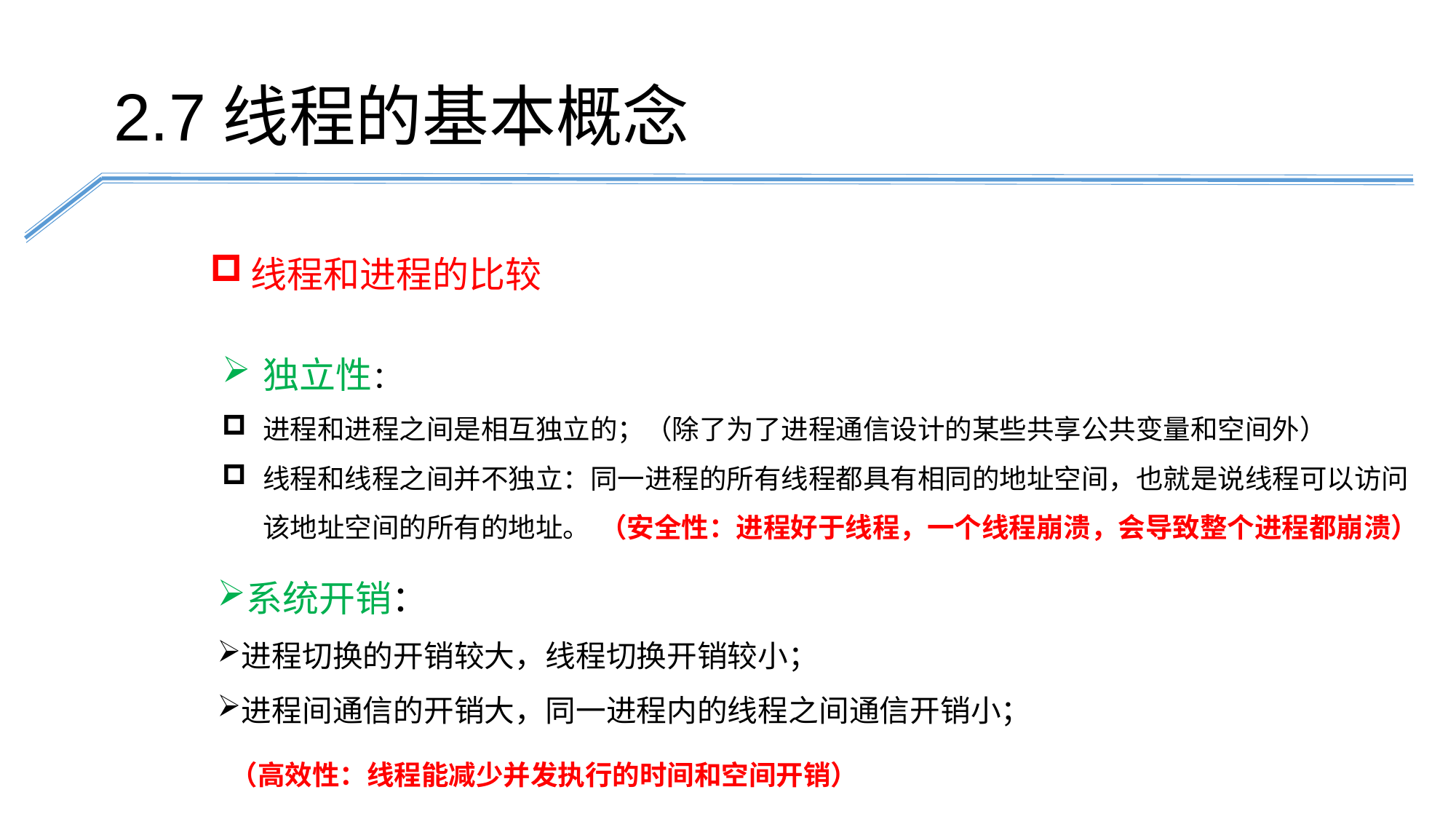

2.7线程的基本概念

线程和进程的比较
独立性：
进程和进程之间是相互独立的；（除了为了进程通信设计的某些共享公共变量和空间外）
线程和线程之间并不独立：同一进程的所有线程都具有相同的地址空间，也就是说线程可以访问该地址空间的所有的地址。
（安全性：进程好于线程，一个线程崩溃，会导致整个进程都崩溃）
系统开销：
进程切换的开销较大，线程切换开销较小；
进程间通信的开销大，同一进程内的线程之间通信开销小；

（高效性：线程能减少并发执行的时间和空间开销）